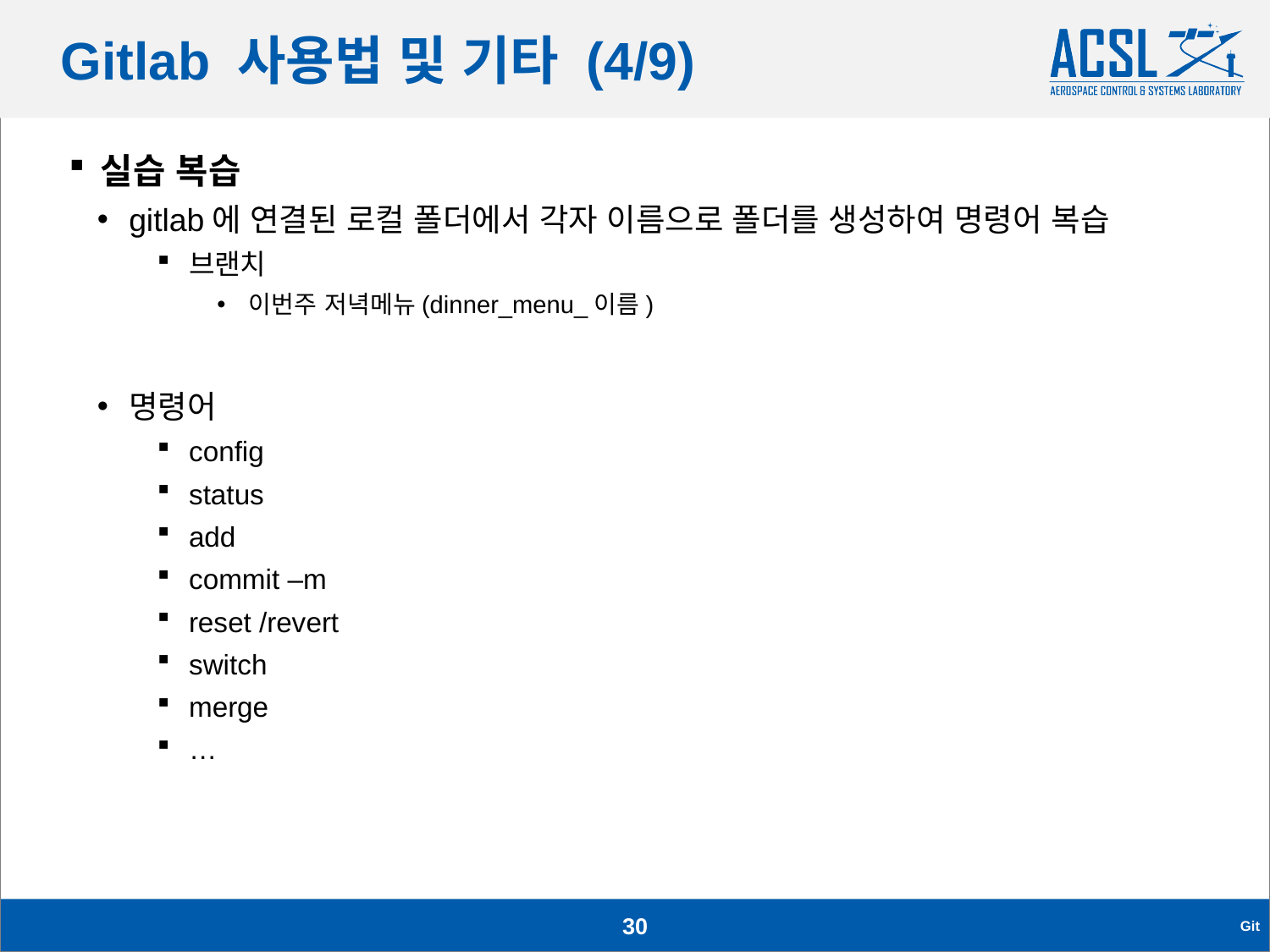

# Gitlab 사용법 및 기타 (4/9)
실습 복습
gitlab에 연결된 로컬 폴더에서 각자 이름으로 폴더를 생성하여 명령어 복습
브랜치
이번주 저녁메뉴(dinner_menu_이름)

명령어
config
status
add
commit –m
reset /revert
switch
merge
…

30
Git